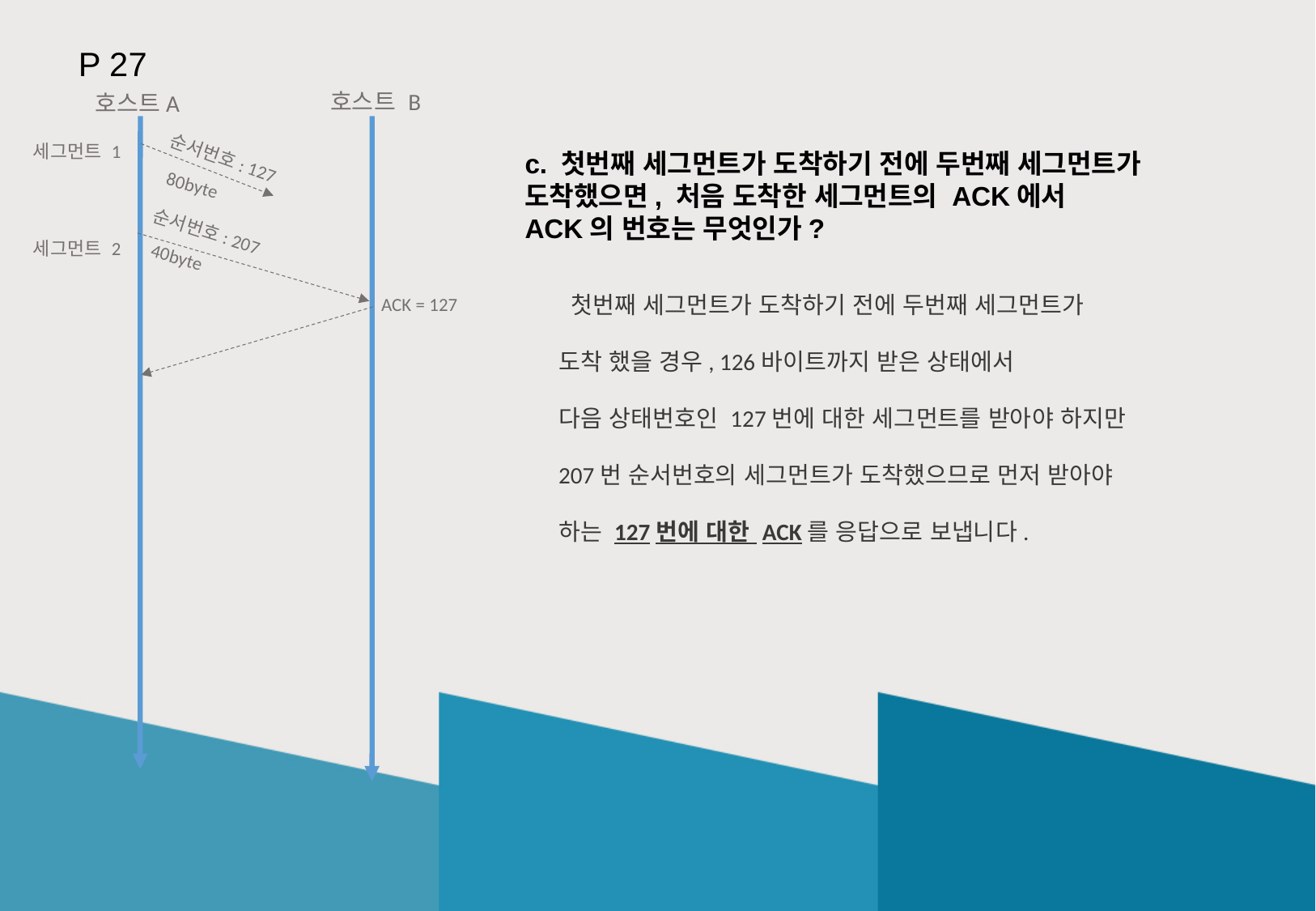

P 27
호스트 B
호스트A
세그먼트 1
c. 첫번째 세그먼트가 도착하기 전에 두번째 세그먼트가
도착했으면, 처음 도착한 세그먼트의 ACK에서
ACK의 번호는 무엇인가?
순서번호: 127
80byte
순서번호: 207
세그먼트 2
40byte
 첫번째 세그먼트가 도착하기 전에 두번째 세그먼트가

도착 했을 경우, 126바이트까지 받은 상태에서

다음 상태번호인 127번에 대한 세그먼트를 받아야 하지만

207번 순서번호의 세그먼트가 도착했으므로 먼저 받아야

하는 127번에 대한 ACK를 응답으로 보냅니다.

ACK = 127